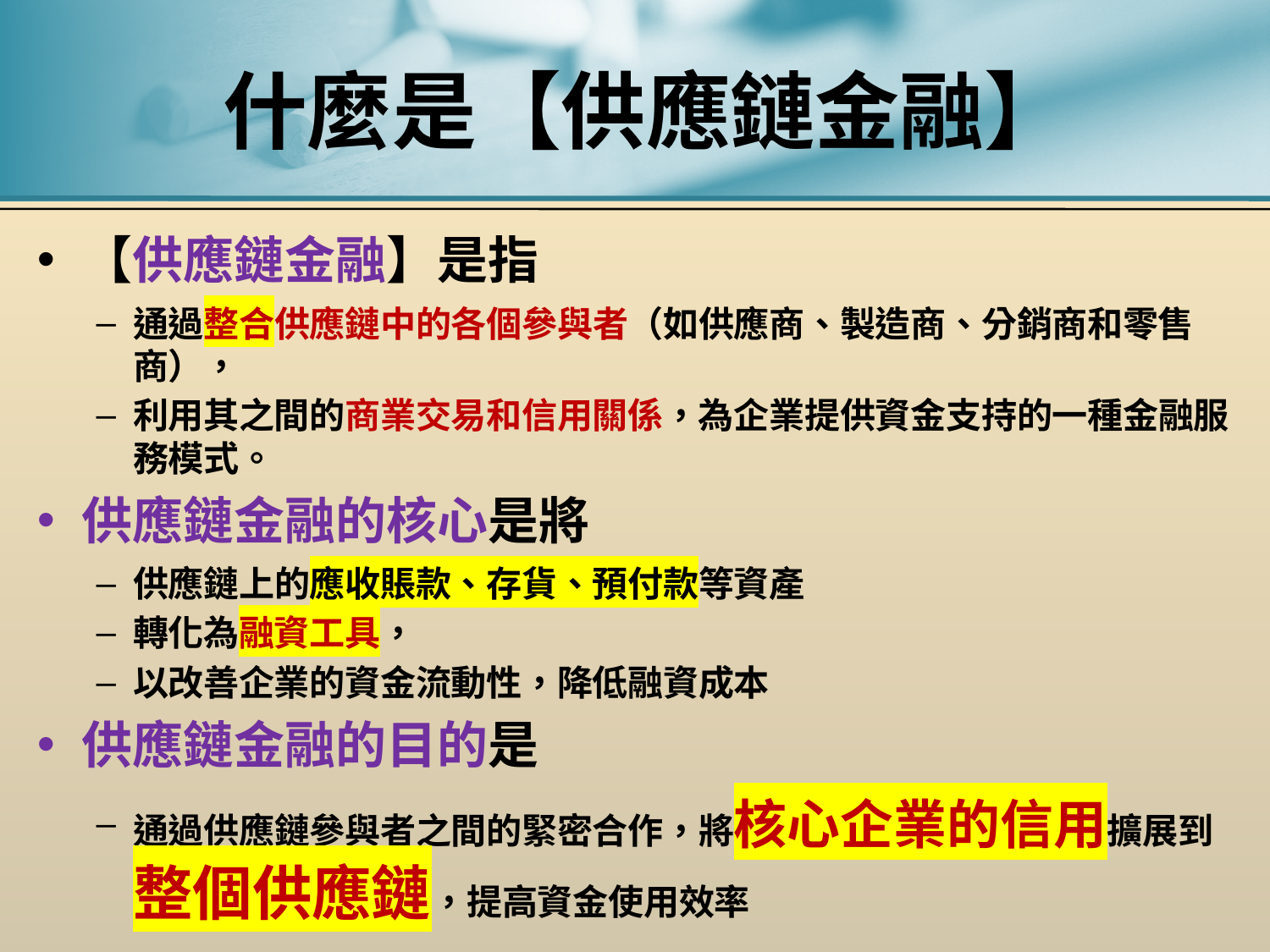

# 什麼是【供應鏈金融】
【供應鏈金融】是指
通過整合供應鏈中的各個參與者（如供應商、製造商、分銷商和零售商），
利用其之間的商業交易和信用關係，為企業提供資金支持的一種金融服務模式。
供應鏈金融的核心是將
供應鏈上的應收賬款、存貨、預付款等資產
轉化為融資工具，
以改善企業的資金流動性，降低融資成本
供應鏈金融的目的是
通過供應鏈參與者之間的緊密合作，將核心企業的信用擴展到整個供應鏈，提高資金使用效率